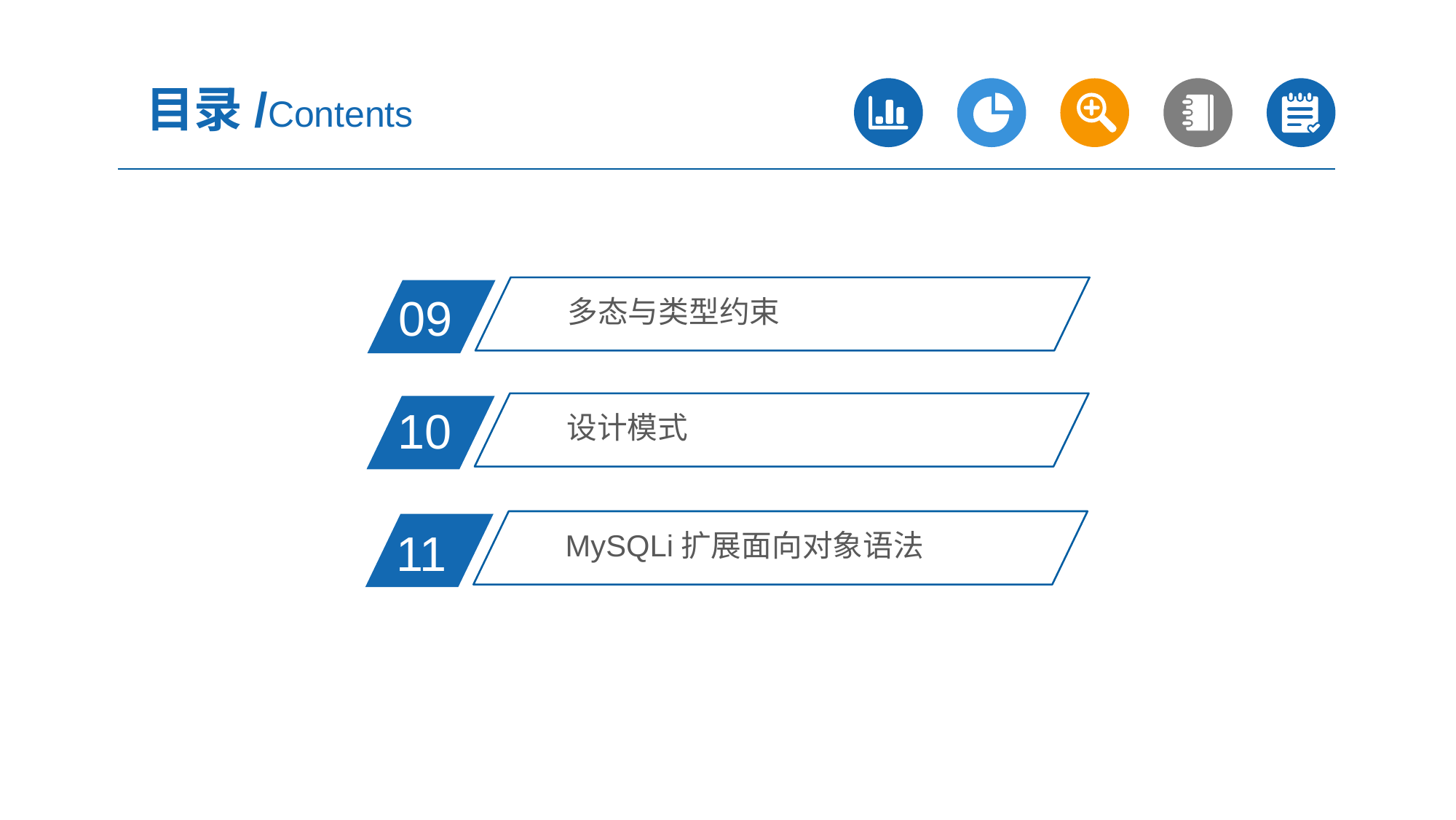

目录/Contents

多态与类型约束

09

设计模式
10

MySQLi扩展面向对象语法

11